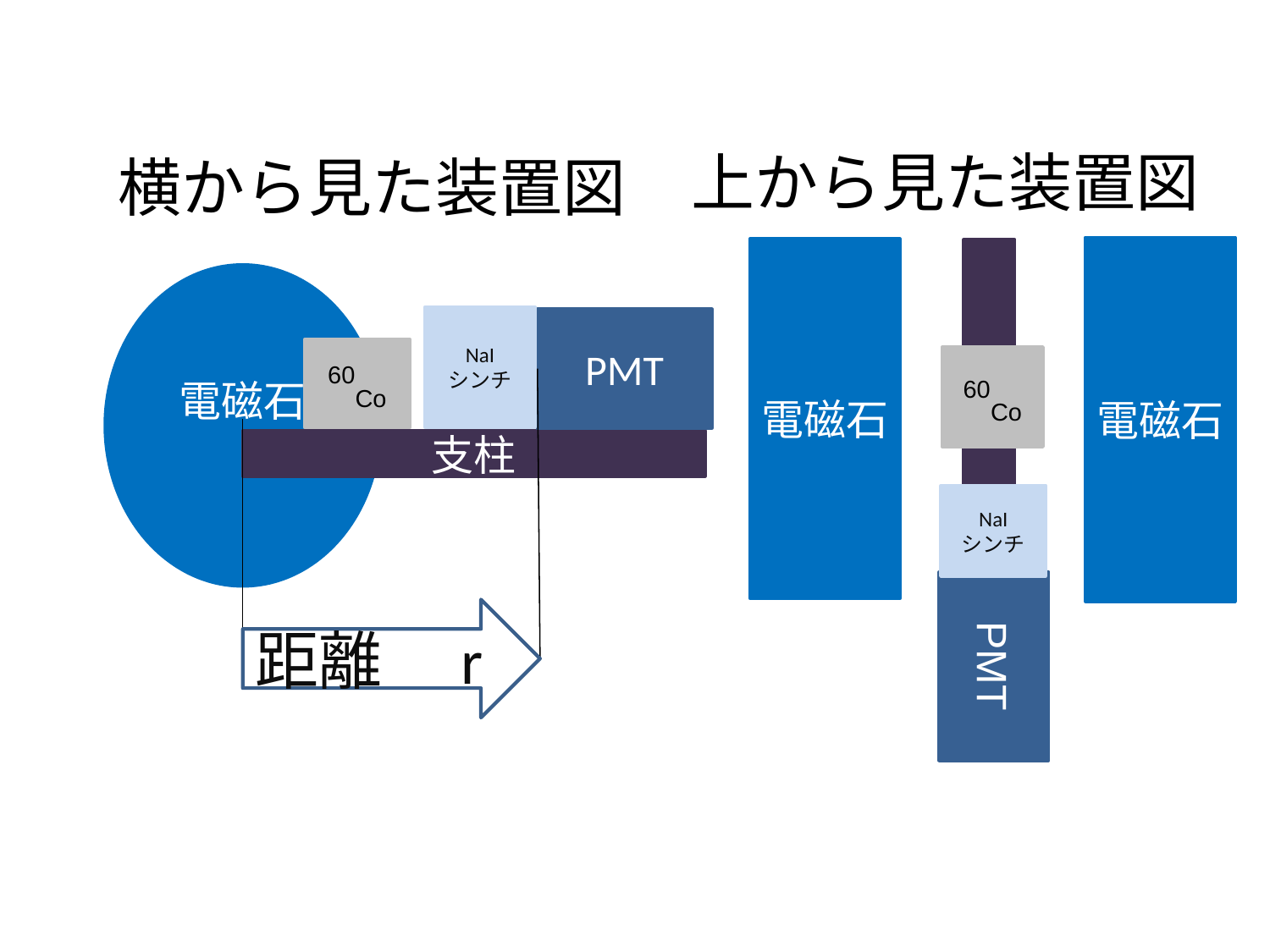

上から見た装置図
横から見た装置図

電磁石
電磁石

電磁石

PMT
支柱
PMT
NaI
シンチ
60Co
NaI
シンチ
60Co
距離　r